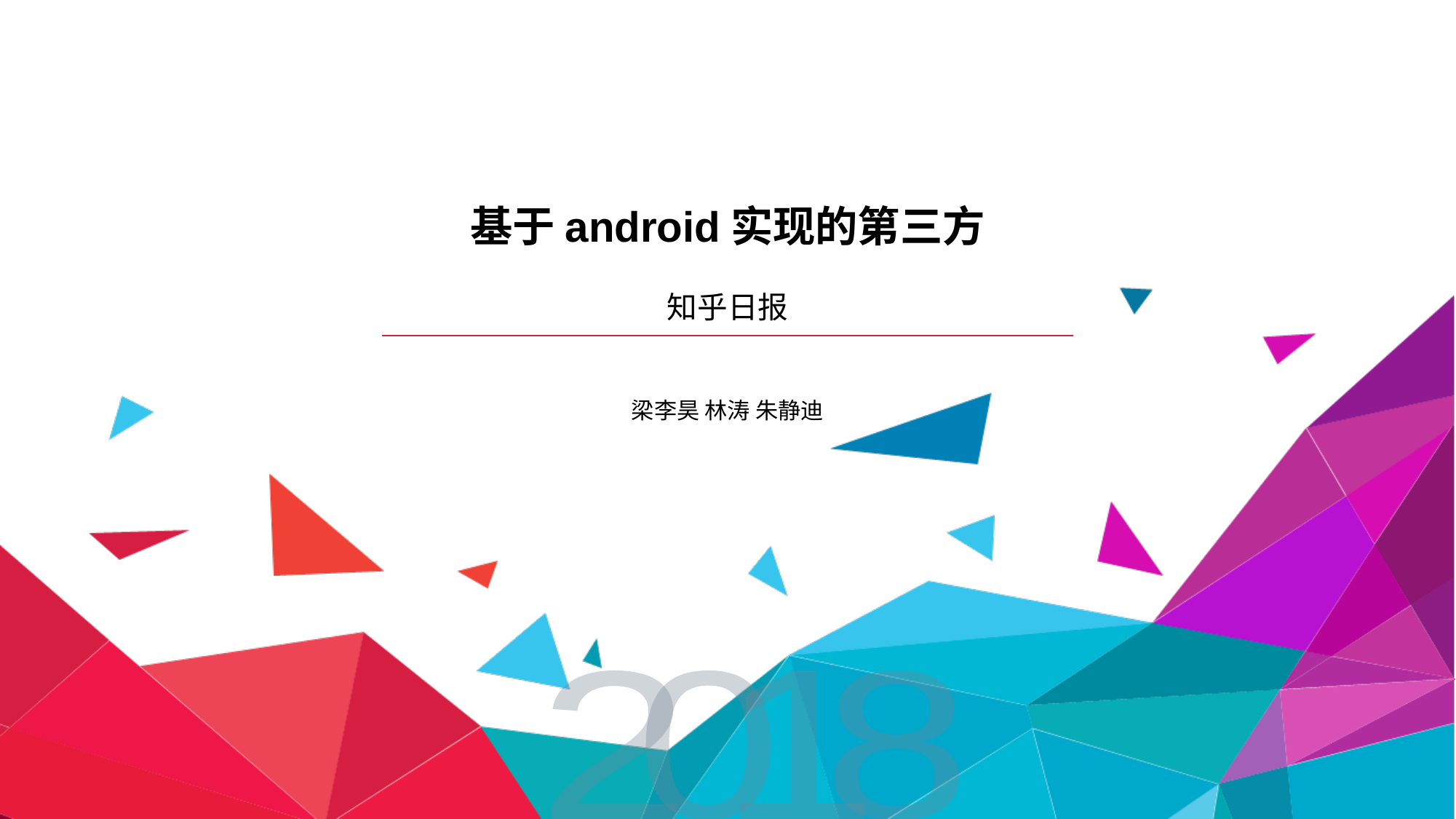

# 基于android实现的第三方
知乎日报
梁李昊 林涛 朱静迪
2
0
1
8